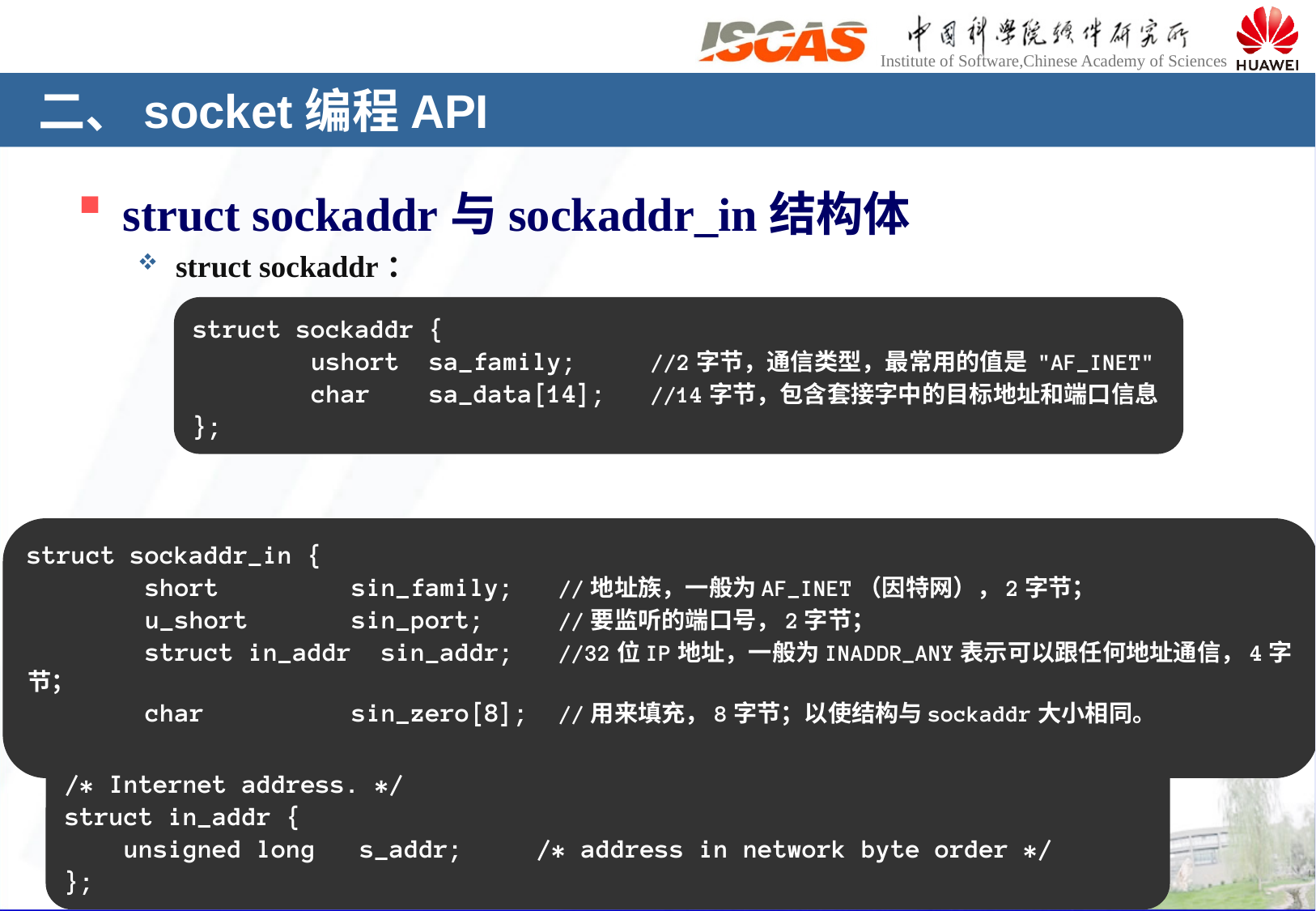

# 二、socket编程API
struct sockaddr与sockaddr_in结构体
struct sockaddr：

sockaddr_in：

struct sockaddr {
        ushort  sa_family;     //2字节，通信类型，最常用的值是 "AF_INET"
        char    sa_data[14];   //14字节，包含套接字中的目标地址和端口信息
};
struct sockaddr_in {
        short         sin_family;   //地址族，一般为AF_INET（因特网），2字节；
        u_short       sin_port;     //要监听的端口号，2字节；
        struct in_addr  sin_addr;   //32位IP地址，一般为INADDR_ANY表示可以跟任何地址通信，4字节；
        char          sin_zero[8];  //用来填充，8字节；以使结构与sockaddr大小相同。

/* Internet address. */
struct in_addr {
    unsigned long   s_addr;     /* address in network byte order */
};